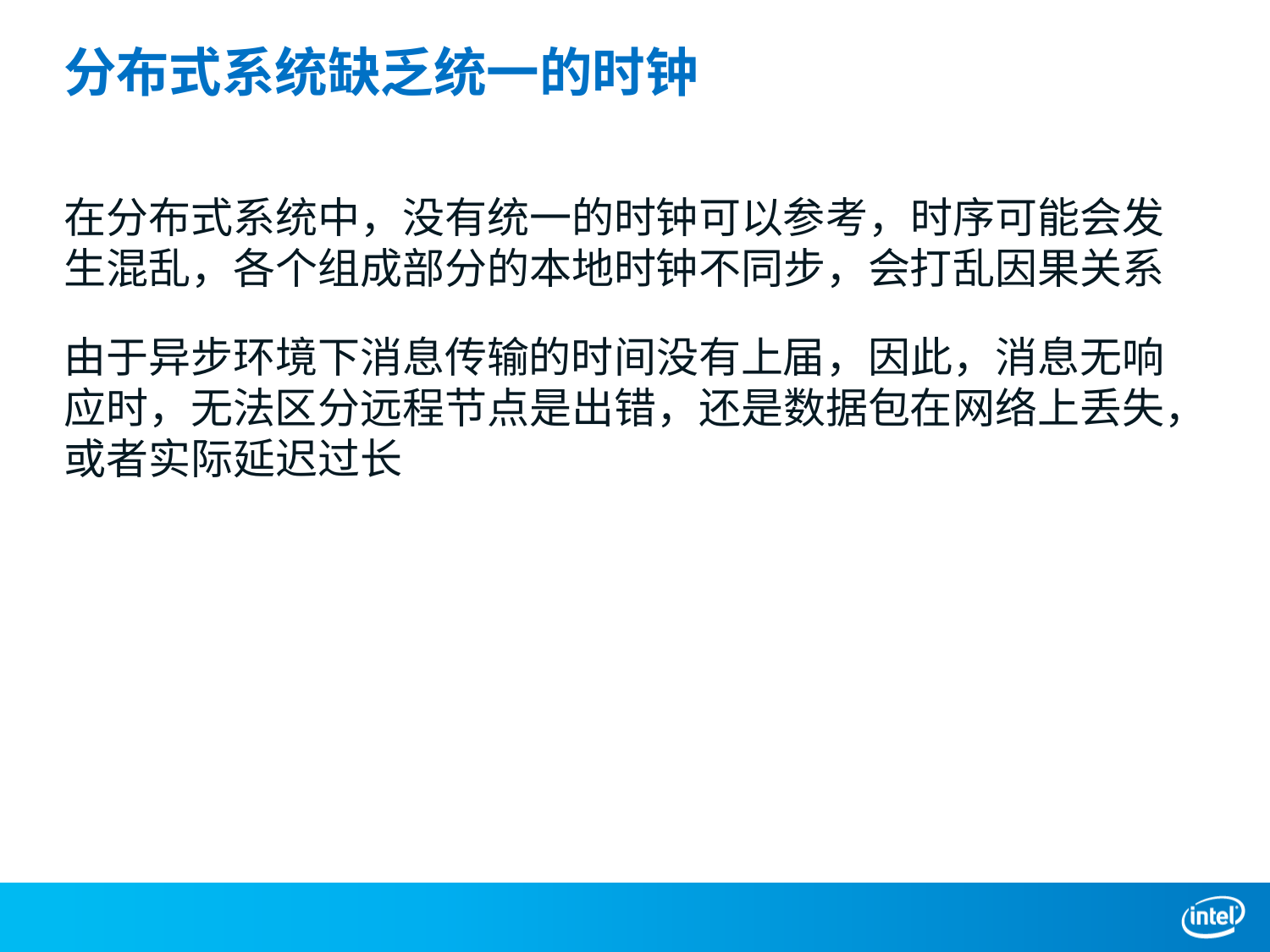

# 分布式系统缺乏统一的时钟
在分布式系统中，没有统一的时钟可以参考，时序可能会发生混乱，各个组成部分的本地时钟不同步，会打乱因果关系
由于异步环境下消息传输的时间没有上届，因此，消息无响应时，无法区分远程节点是出错，还是数据包在网络上丢失，或者实际延迟过长